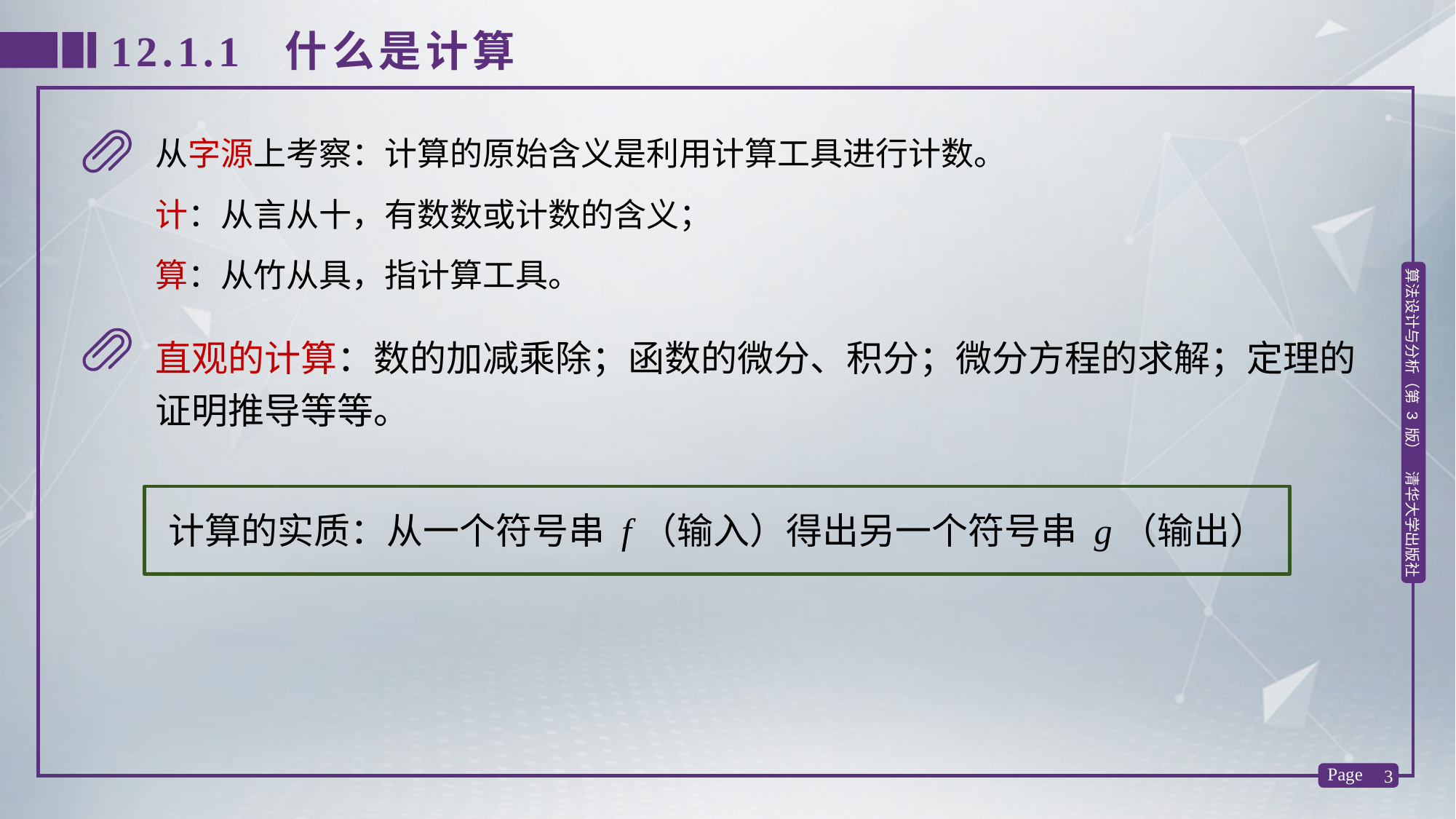

12.1.1  什么是计算
从字源上考察：计算的原始含义是利用计算工具进行计数。
计：从言从十，有数数或计数的含义；
算：从竹从具，指计算工具。

直观的计算：数的加减乘除；函数的微分、积分；微分方程的求解；定理的证明推导等等。

计算的实质：从一个符号串 f（输入）得出另一个符号串 g（输出）